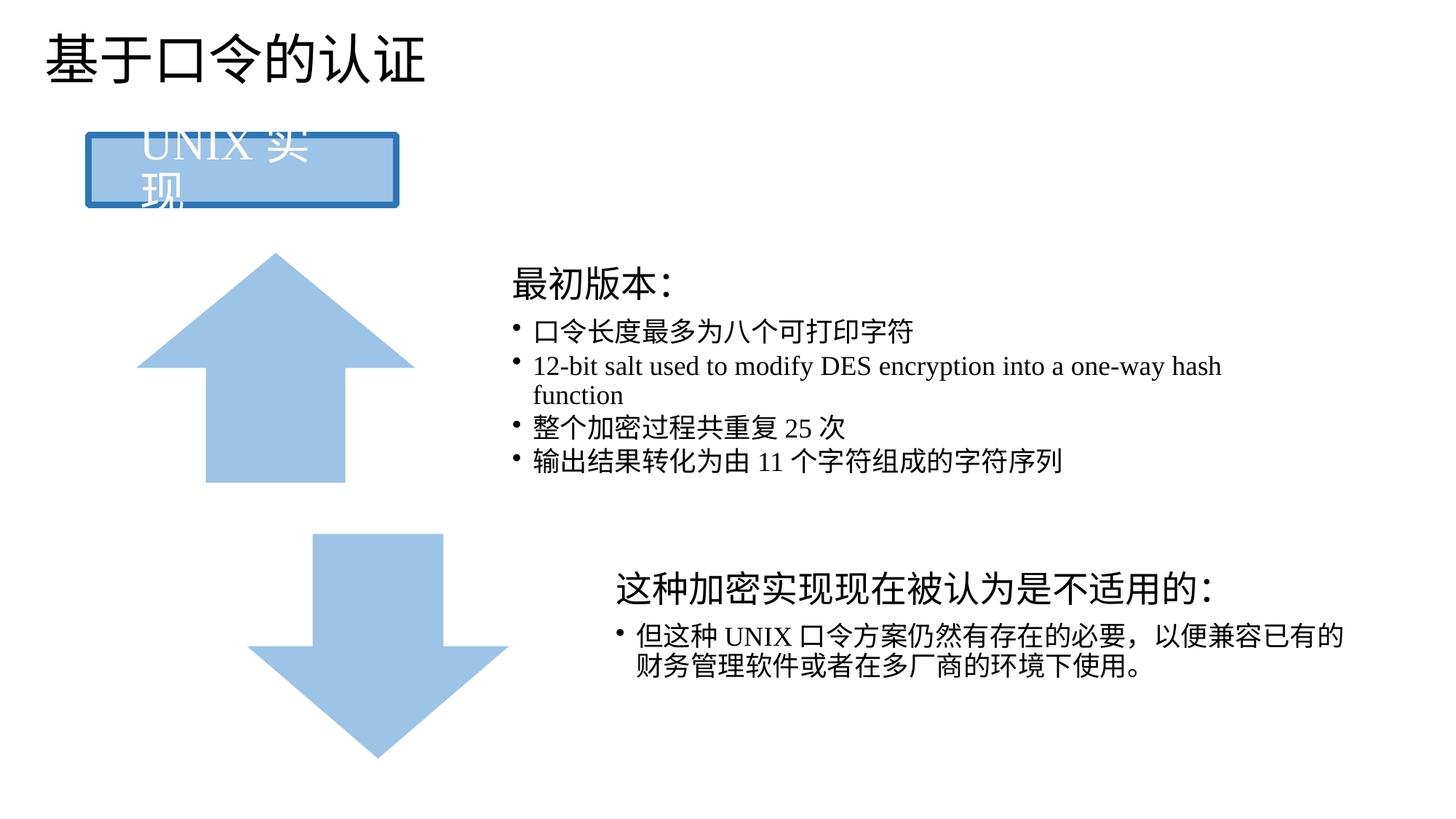

基于口令的认证
UNIX实现
最初版本：
口令长度最多为八个可打印字符
12-bit salt used to modify DES encryption into a one-way hash function
整个加密过程共重复25次
输出结果转化为由11个字符组成的字符序列
这种加密实现现在被认为是不适用的：
但这种UNIX口令方案仍然有存在的必要，以便兼容已有的财务管理软件或者在多厂商的环境下使用。